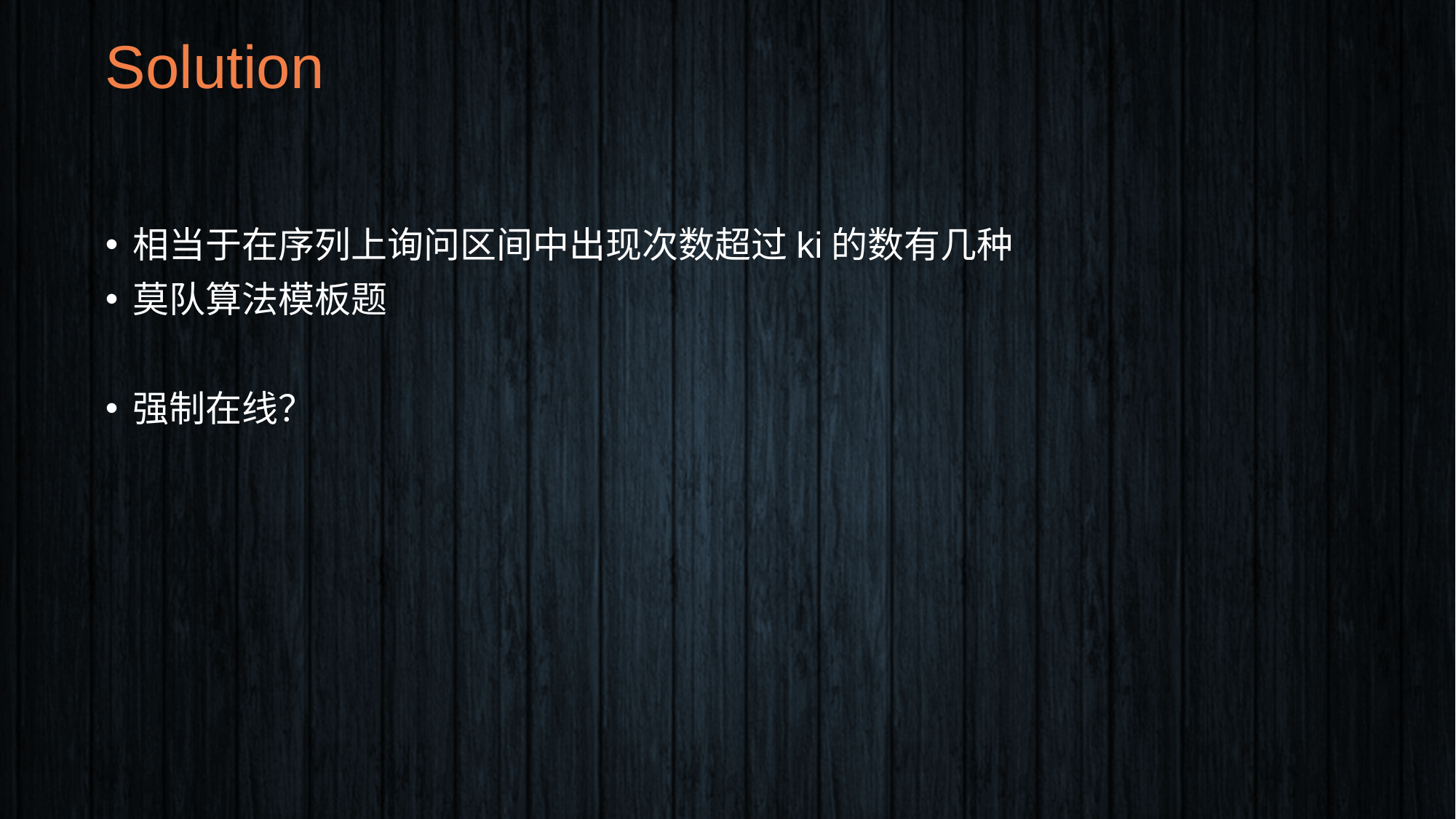

# Solution
相当于在序列上询问区间中出现次数超过ki的数有几种
莫队算法模板题

强制在线？